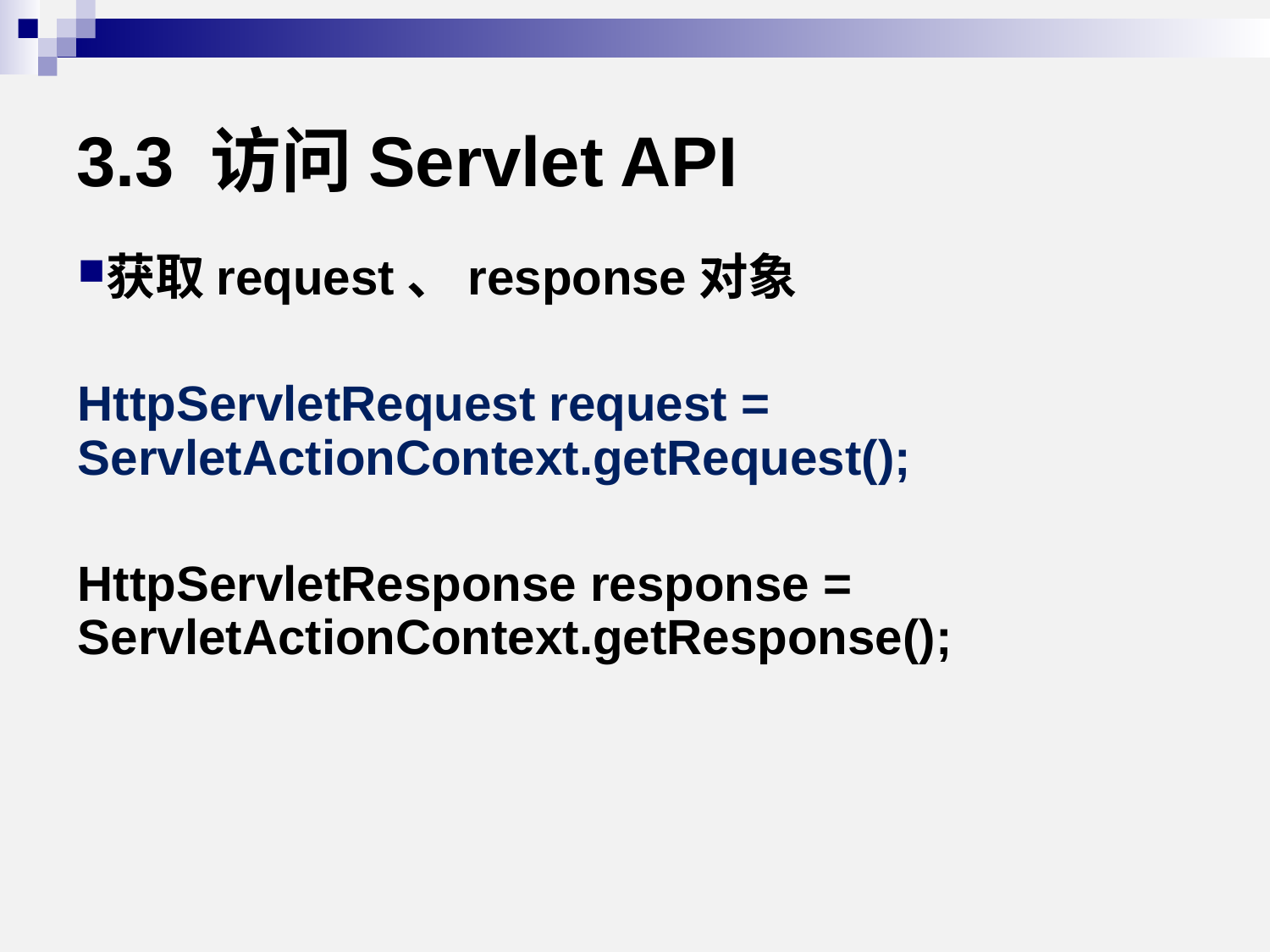

# 3.3 访问Servlet API
获取request、response对象

HttpServletRequest request = 	ServletActionContext.getRequest();

HttpServletResponse response = 	ServletActionContext.getResponse();
24